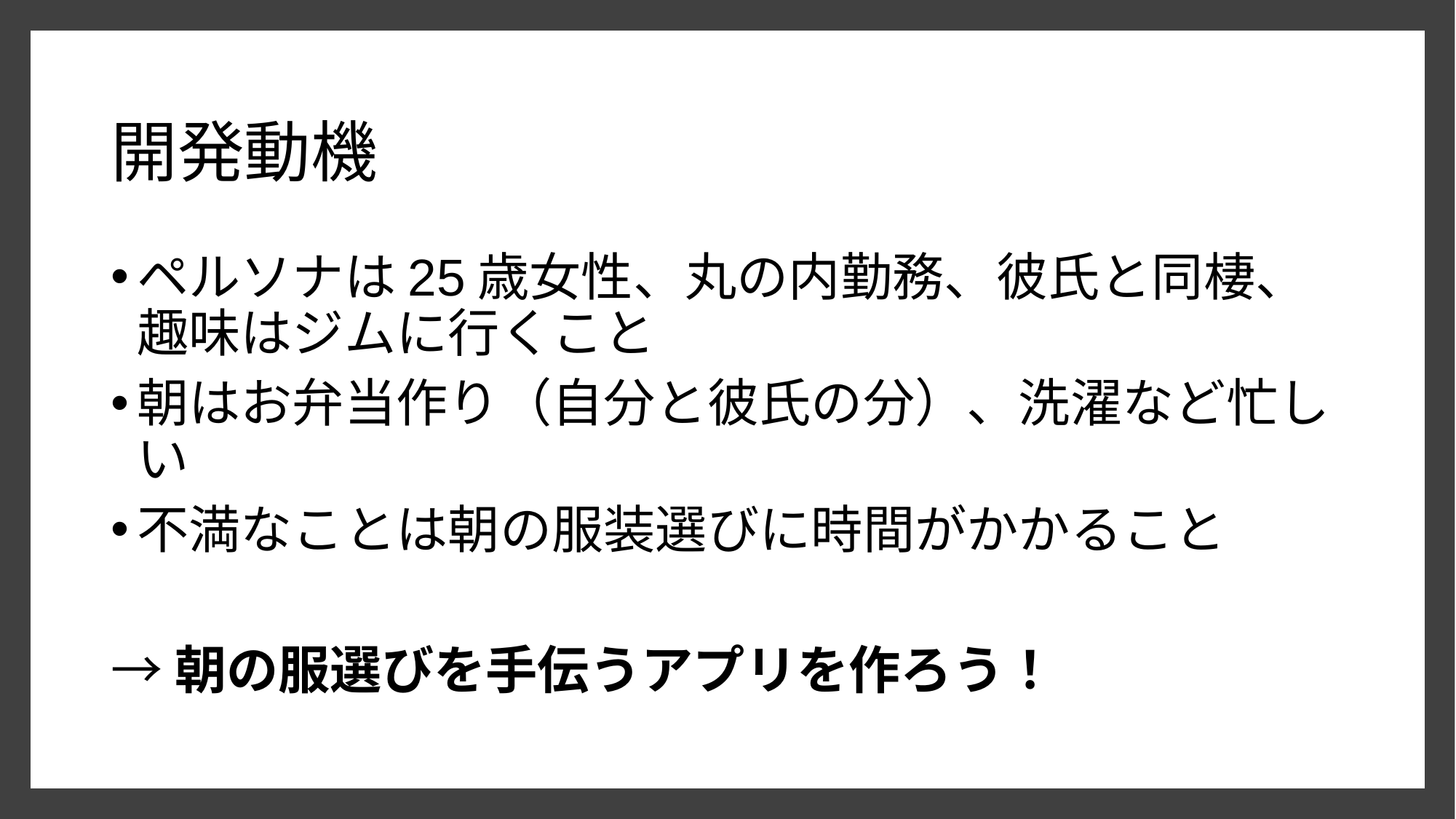

# 開発動機
ペルソナは25歳女性、丸の内勤務、彼氏と同棲、趣味はジムに行くこと
朝はお弁当作り（自分と彼氏の分）、洗濯など忙しい
不満なことは朝の服装選びに時間がかかること

→朝の服選びを手伝うアプリを作ろう！